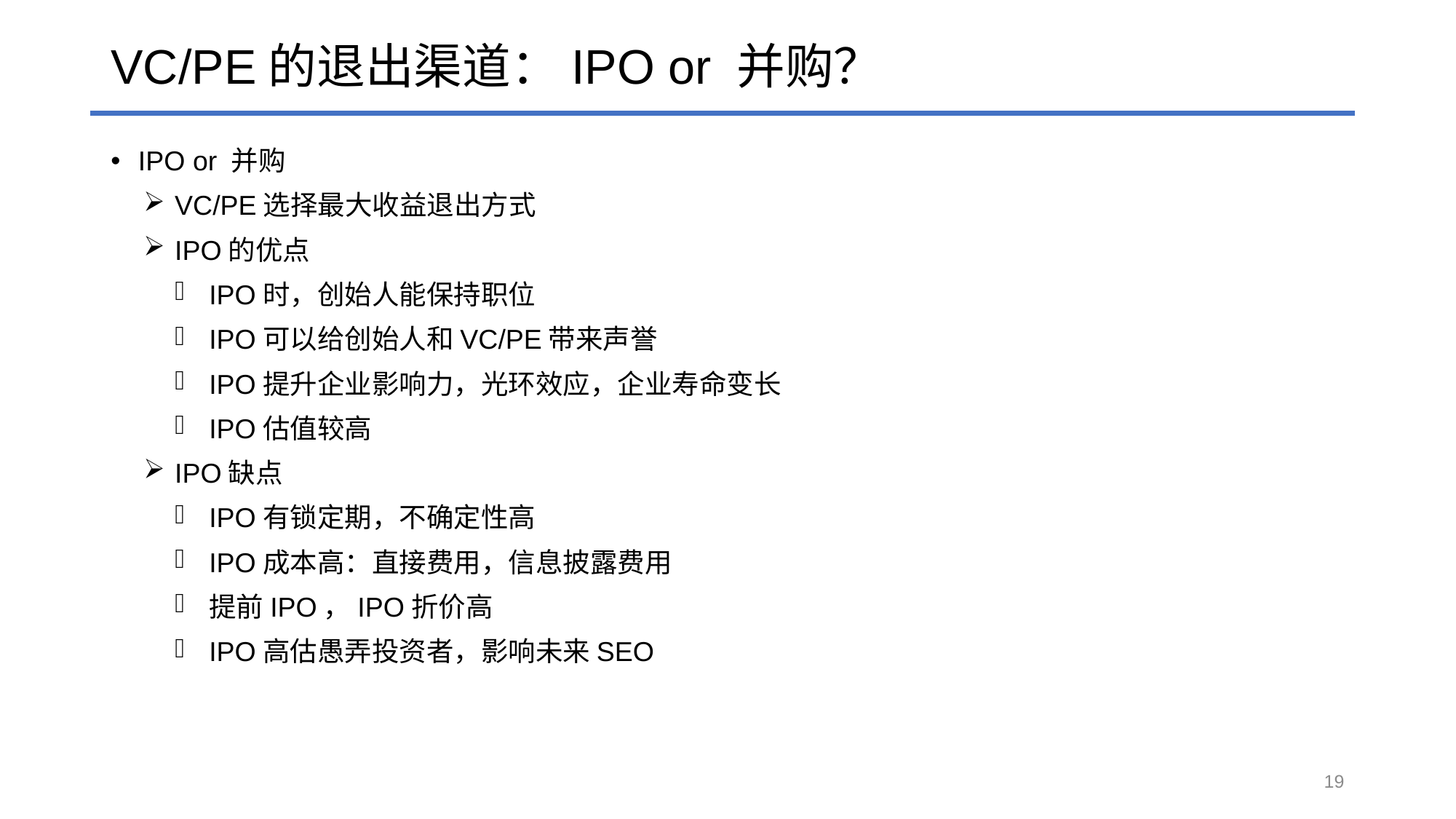

# VC/PE的退出渠道：IPO or 并购？
IPO or 并购
VC/PE选择最大收益退出方式
IPO的优点
IPO时，创始人能保持职位
IPO可以给创始人和VC/PE带来声誉
IPO提升企业影响力，光环效应，企业寿命变长
IPO估值较高
IPO缺点
IPO有锁定期，不确定性高
IPO成本高：直接费用，信息披露费用
提前IPO，IPO折价高
IPO高估愚弄投资者，影响未来SEO
19